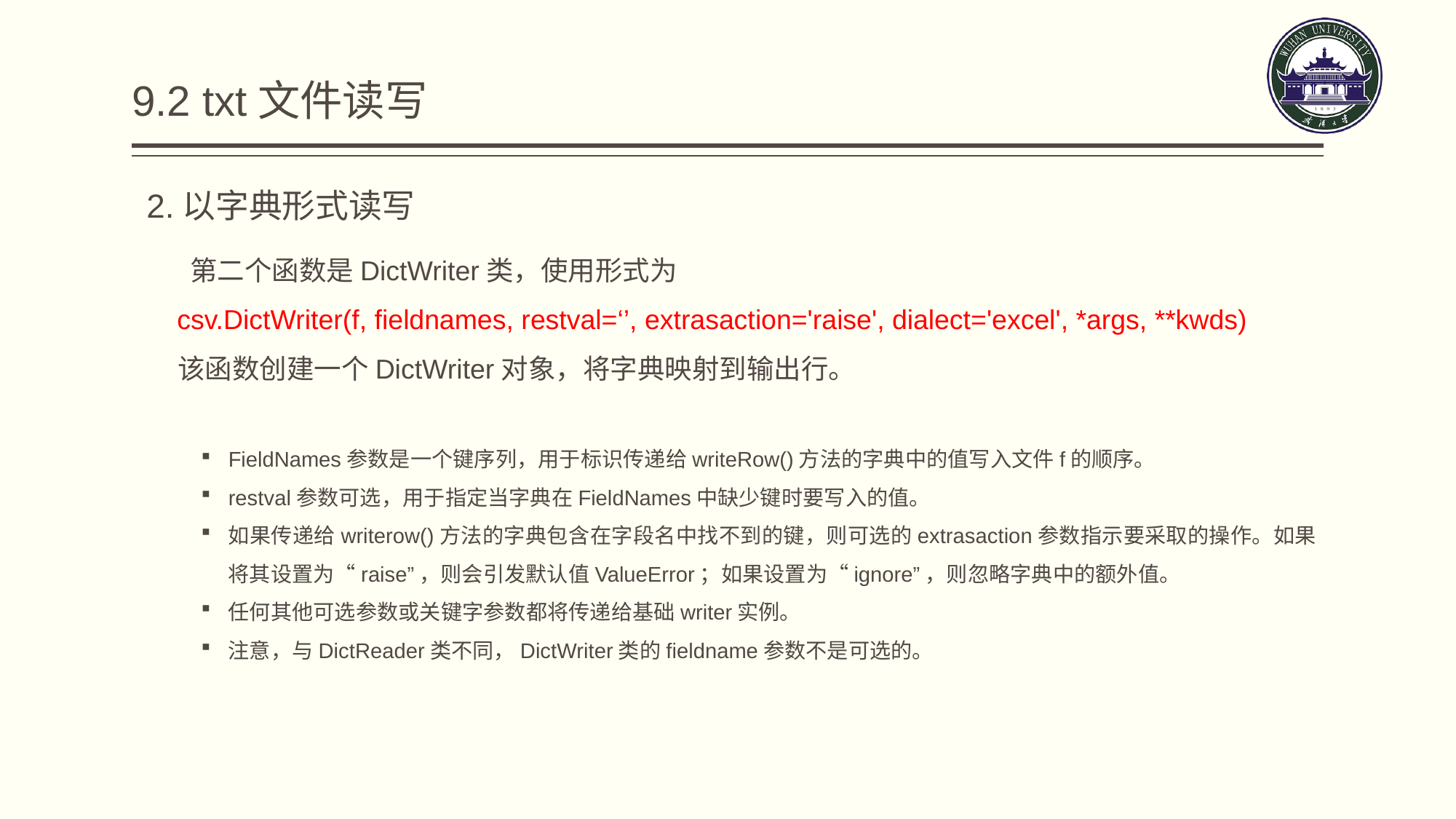

9.2 txt文件读写
2.以字典形式读写
      第二个函数是DictWriter类，使用形式为
    csv.DictWriter(f, fieldnames, restval=‘’, extrasaction='raise', dialect='excel', *args, **kwds)
    该函数创建一个DictWriter对象，将字典映射到输出行。

FieldNames参数是一个键序列，用于标识传递给writeRow()方法的字典中的值写入文件f的顺序。
restval参数可选，用于指定当字典在FieldNames中缺少键时要写入的值。
如果传递给writerow()方法的字典包含在字段名中找不到的键，则可选的extrasaction参数指示要采取的操作。如果将其设置为“raise”，则会引发默认值ValueError；如果设置为“ignore”，则忽略字典中的额外值。
任何其他可选参数或关键字参数都将传递给基础writer实例。
注意，与DictReader类不同，DictWriter类的fieldname参数不是可选的。